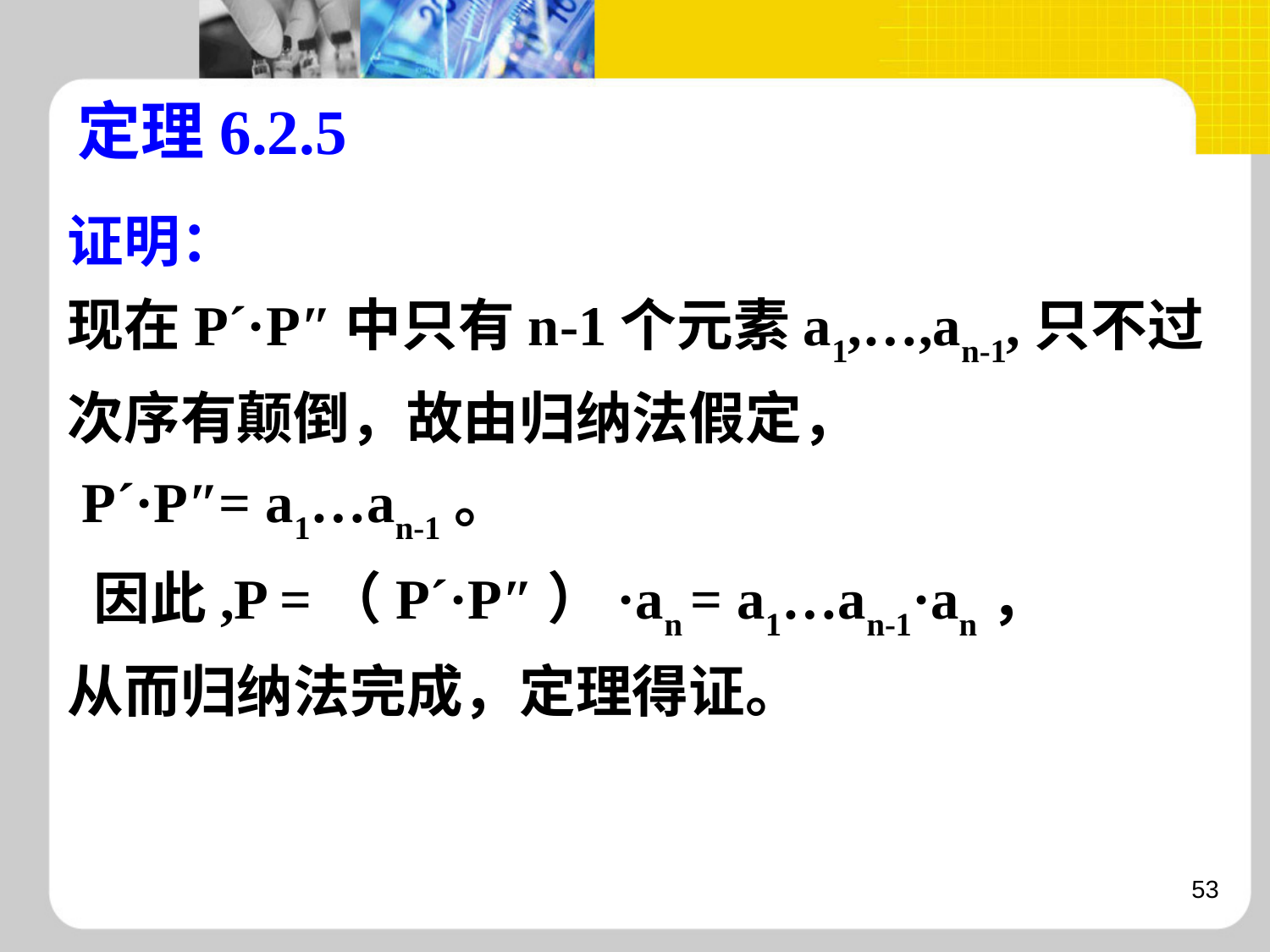

定理6.2.5
证明：
现在Pˊ·P″中只有n-1个元素a1,…,an-1,只不过次序有颠倒，故由归纳法假定，
 Pˊ·P″= a1…an-1。
 因此,P =（Pˊ·P″）·an = a1…an-1·an，
从而归纳法完成，定理得证。

53